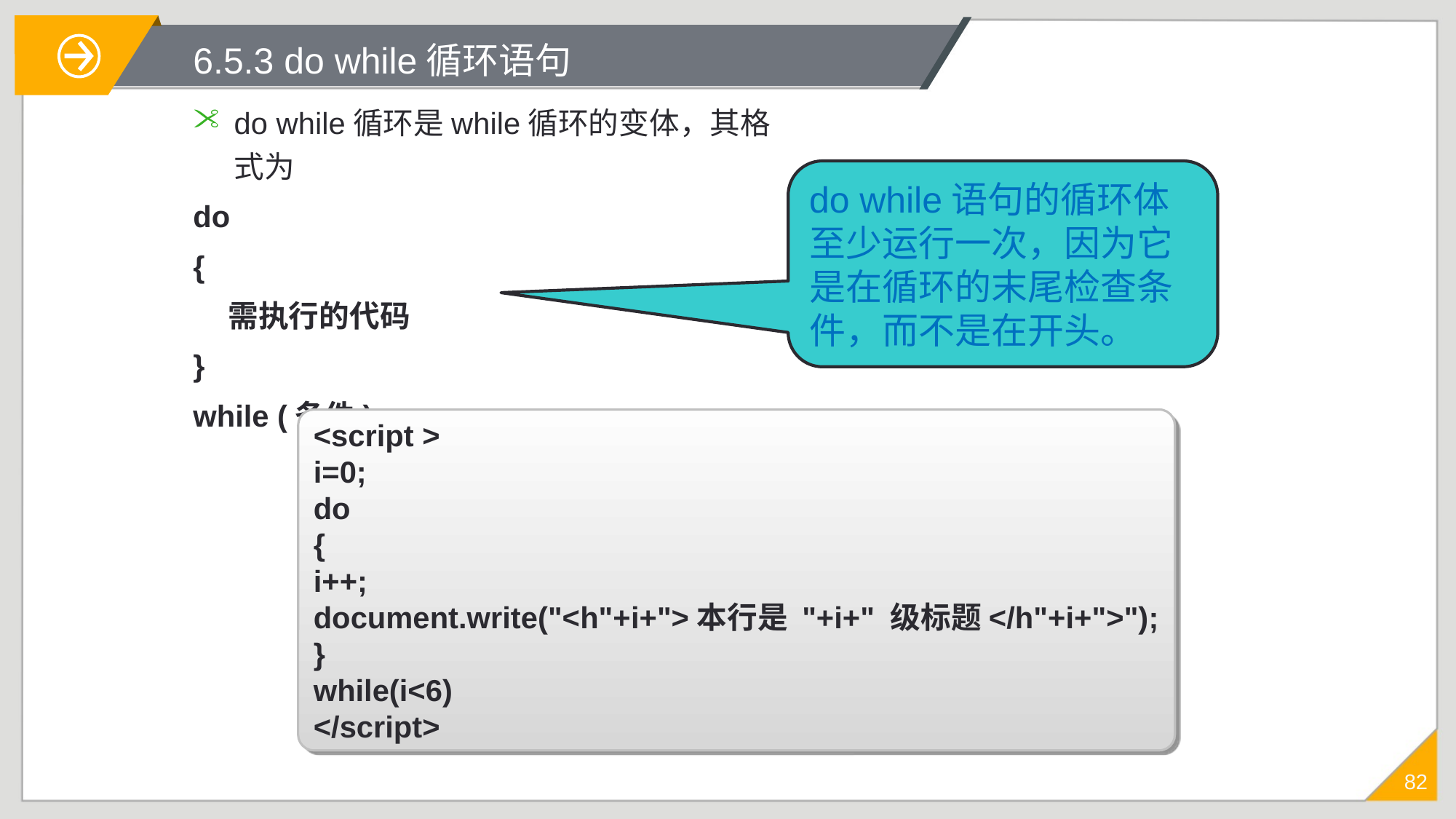

# 6.5.3 do while循环语句
do while循环是while循环的变体，其格式为
do
{
    需执行的代码
}
while (条件)
do while语句的循环体至少运行一次，因为它是在循环的末尾检查条件，而不是在开头。
<script >
i=0;
do
{
i++;
document.write("<h"+i+">本行是 "+i+" 级标题</h"+i+">");
}
while(i<6)
</script>